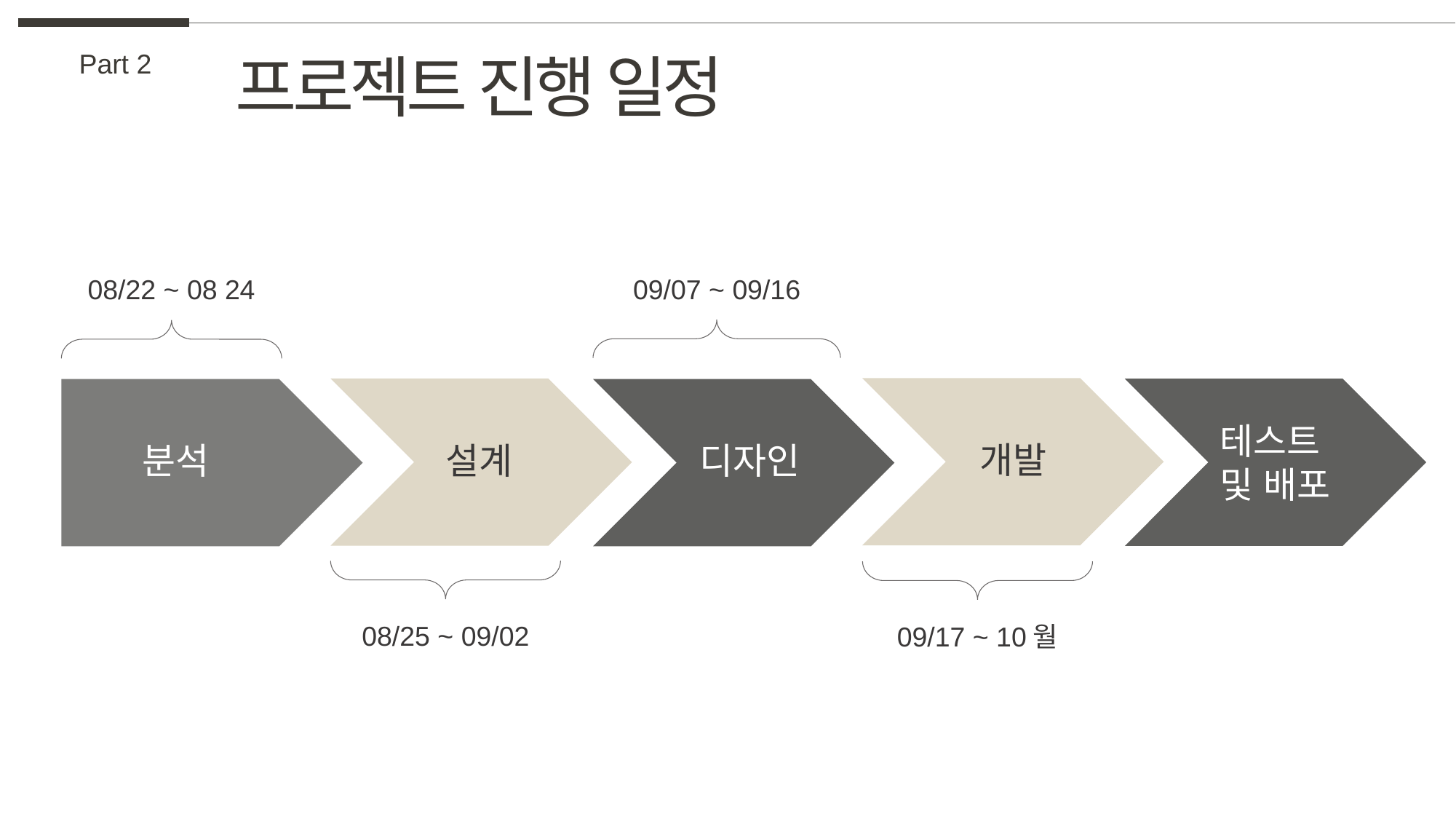

프로젝트 진행 일정
Part 2

08/22 ~ 08 24
09/07 ~ 09/16

테스트
및 배포
개발
설계
분석
디자인

08/25 ~ 09/02
09/17 ~ 10월